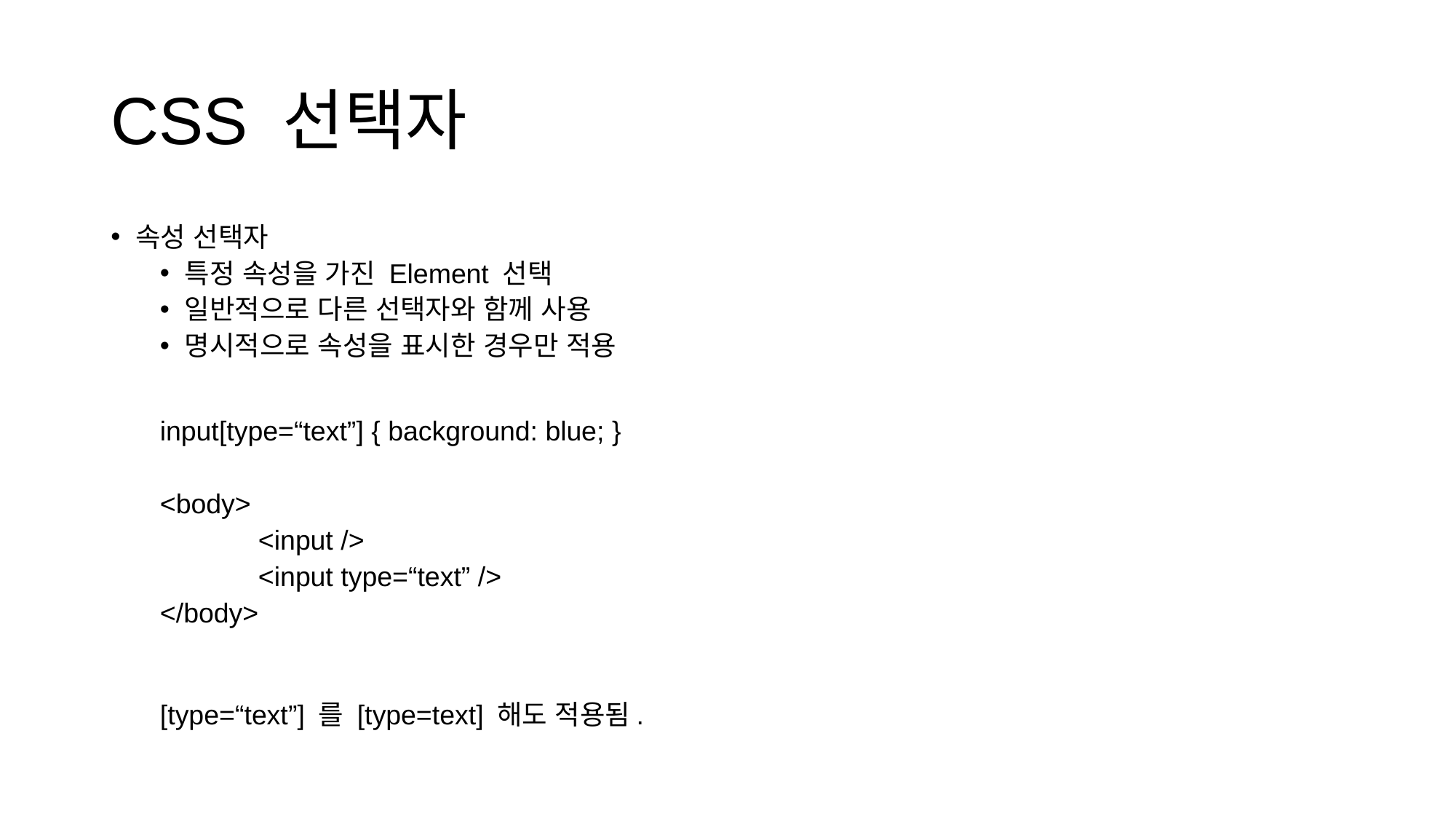

# CSS 선택자
속성 선택자
특정 속성을 가진 Element 선택
일반적으로 다른 선택자와 함께 사용
명시적으로 속성을 표시한 경우만 적용

input[type=“text”] { background: blue; }

<body>
	<input />
    	<input type=“text” />
</body>

[type=“text”] 를 [type=text] 해도 적용됨.